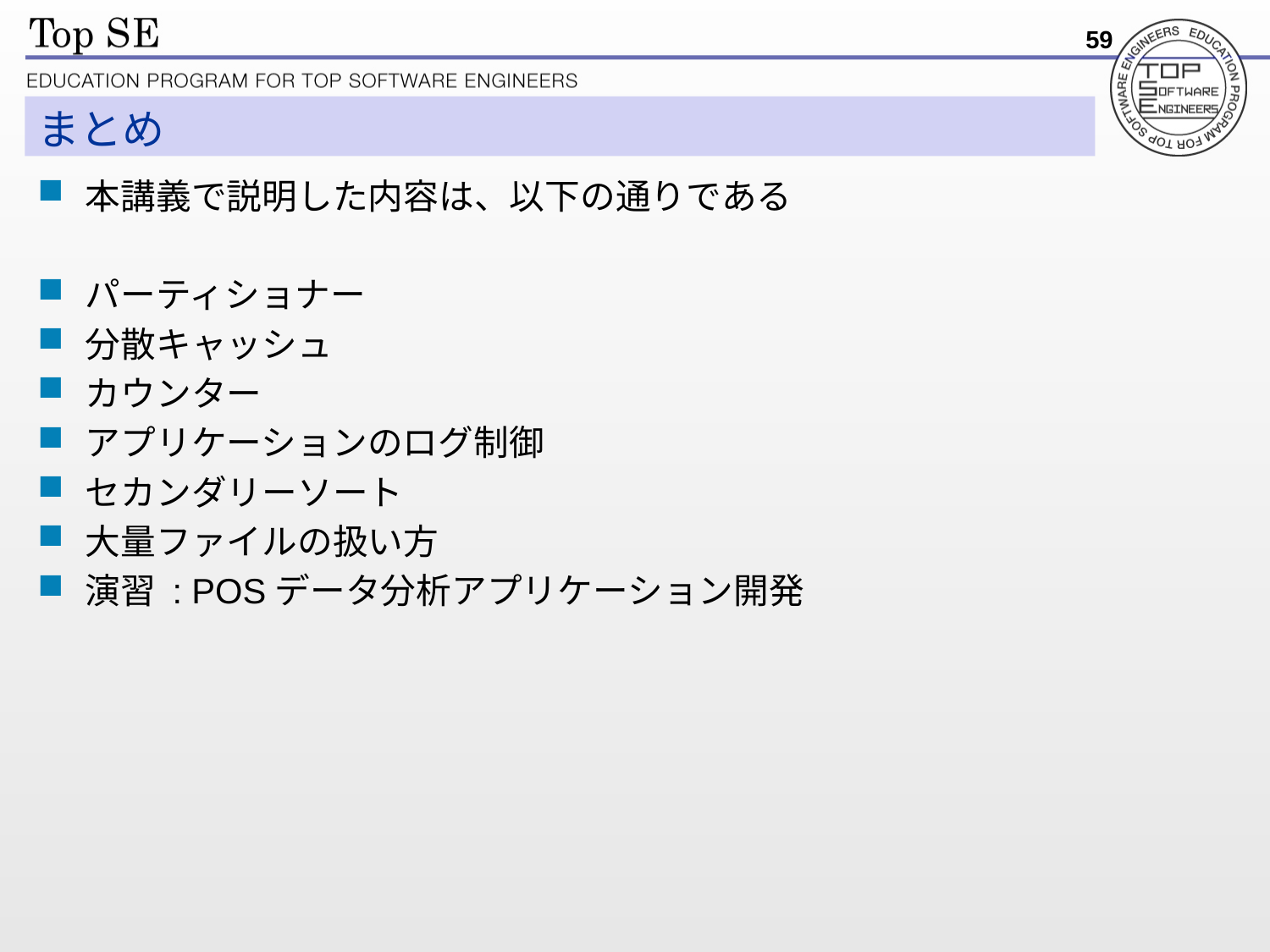

59
# まとめ
本講義で説明した内容は、以下の通りである

パーティショナー
分散キャッシュ
カウンター
アプリケーションのログ制御
セカンダリーソート
大量ファイルの扱い方
演習 : POSデータ分析アプリケーション開発